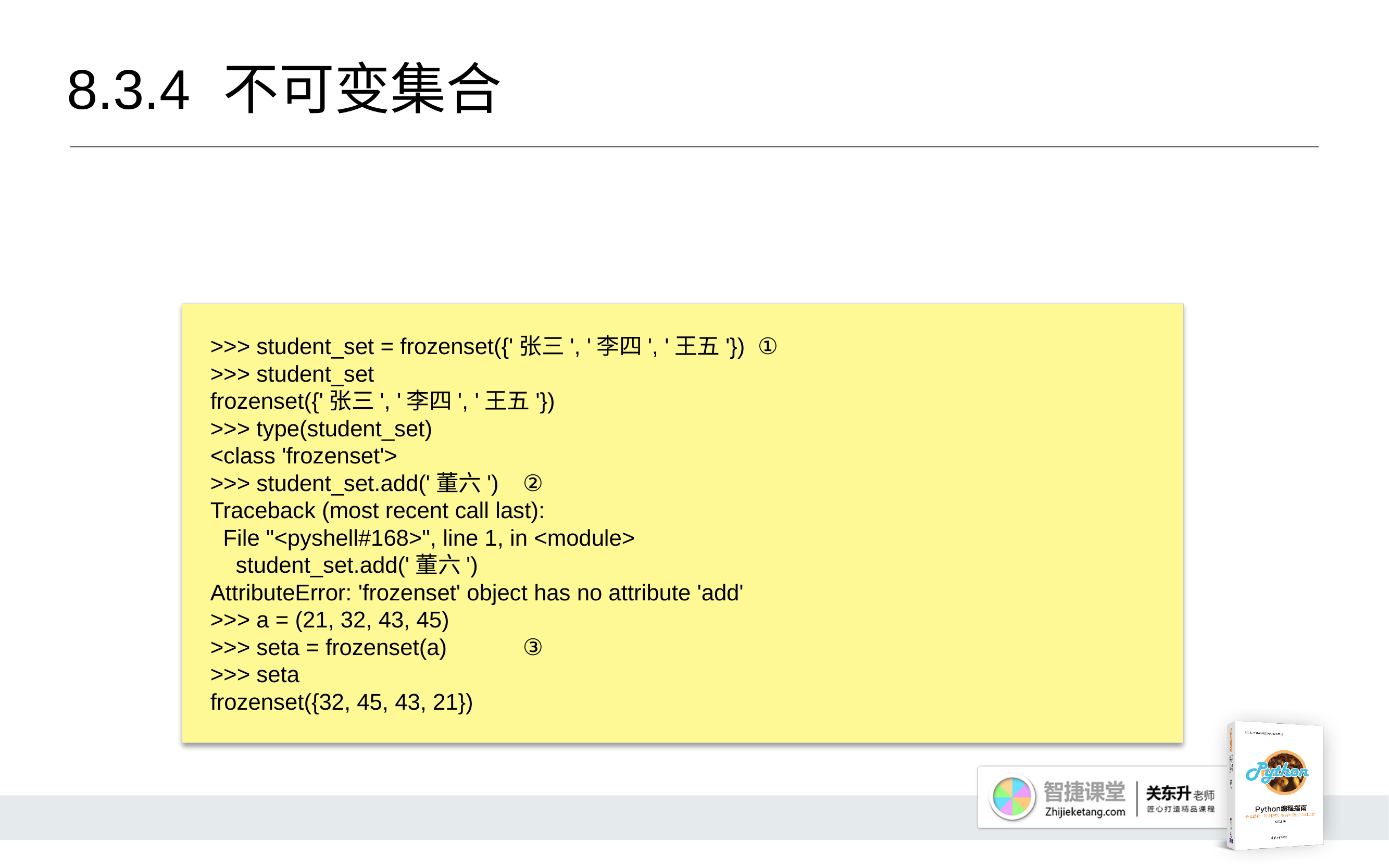

# 8.3.4 	不可变集合
>>> student_set = frozenset({'张三', '李四', '王五'})  ①
>>> student_set
frozenset({'张三', '李四', '王五'})
>>> type(student_set)
<class 'frozenset'>
>>> student_set.add('董六')	②
Traceback (most recent call last):
  File "<pyshell#168>", line 1, in <module>
    student_set.add('董六')
AttributeError: 'frozenset' object has no attribute 'add'
>>> a = (21, 32, 43, 45)
>>> seta = frozenset(a)	③
>>> seta
frozenset({32, 45, 43, 21})